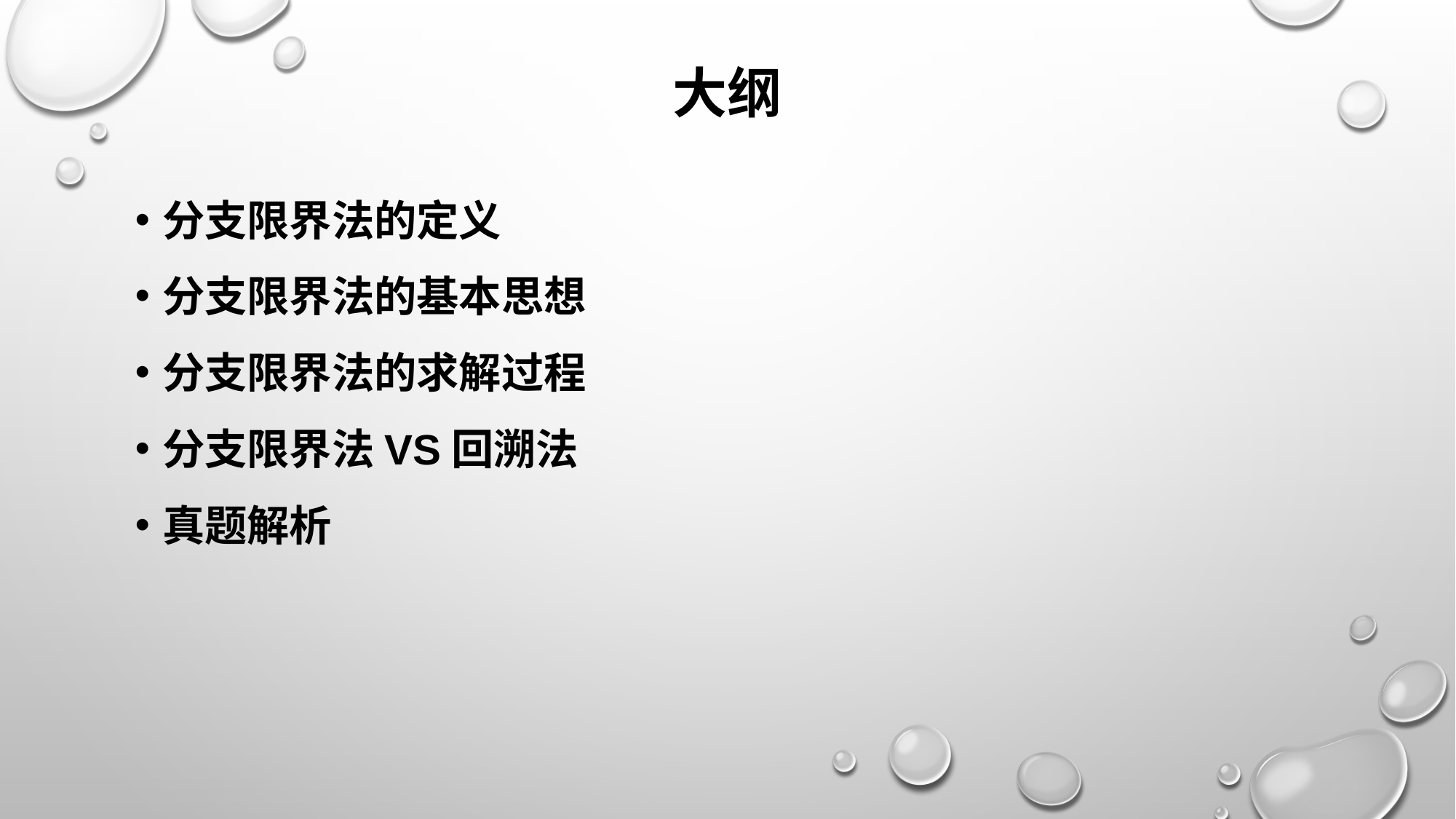

# 大纲
分支限界法的定义
分支限界法的基本思想
分支限界法的求解过程
分支限界法VS回溯法
真题解析